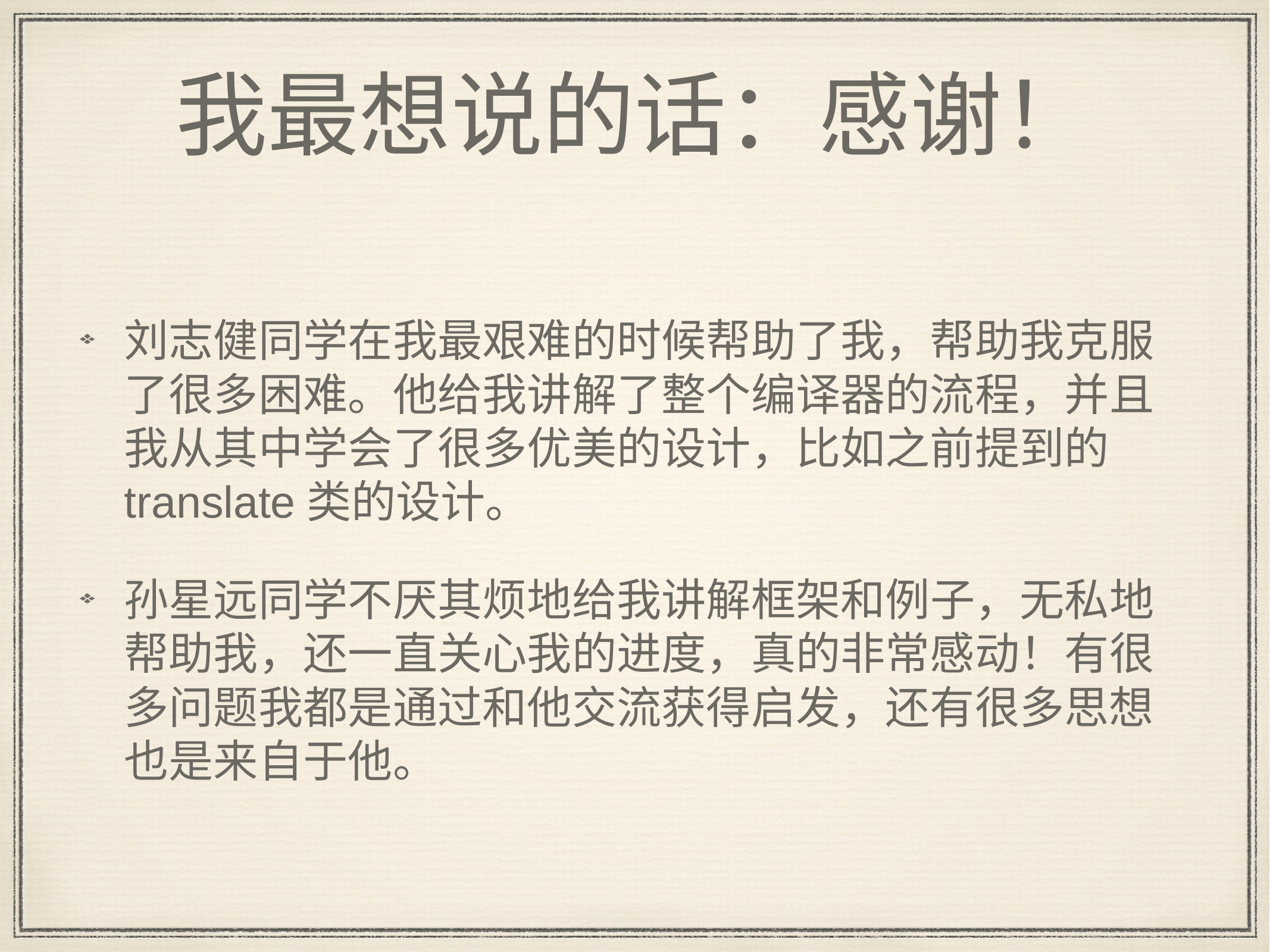

# 我最想说的话：感谢！
刘志健同学在我最艰难的时候帮助了我，帮助我克服了很多困难。他给我讲解了整个编译器的流程，并且我从其中学会了很多优美的设计，比如之前提到的translate类的设计。
孙星远同学不厌其烦地给我讲解框架和例子，无私地帮助我，还一直关心我的进度，真的非常感动！有很多问题我都是通过和他交流获得启发，还有很多思想也是来自于他。